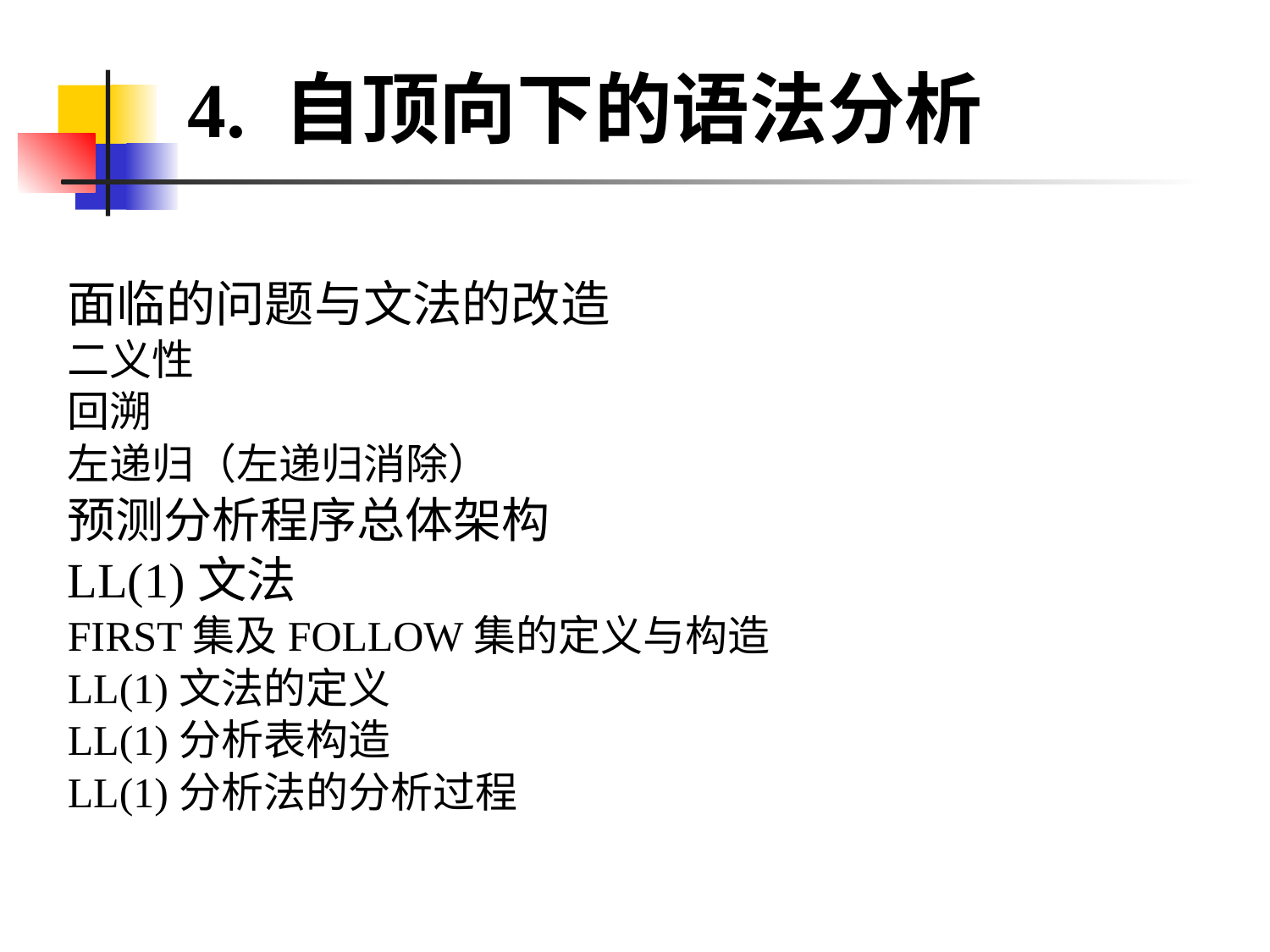

4. 自顶向下的语法分析

面临的问题与文法的改造
二义性
回溯
左递归（左递归消除）
预测分析程序总体架构
LL(1)文法
FIRST集及FOLLOW集的定义与构造
LL(1)文法的定义
LL(1)分析表构造
LL(1)分析法的分析过程

5